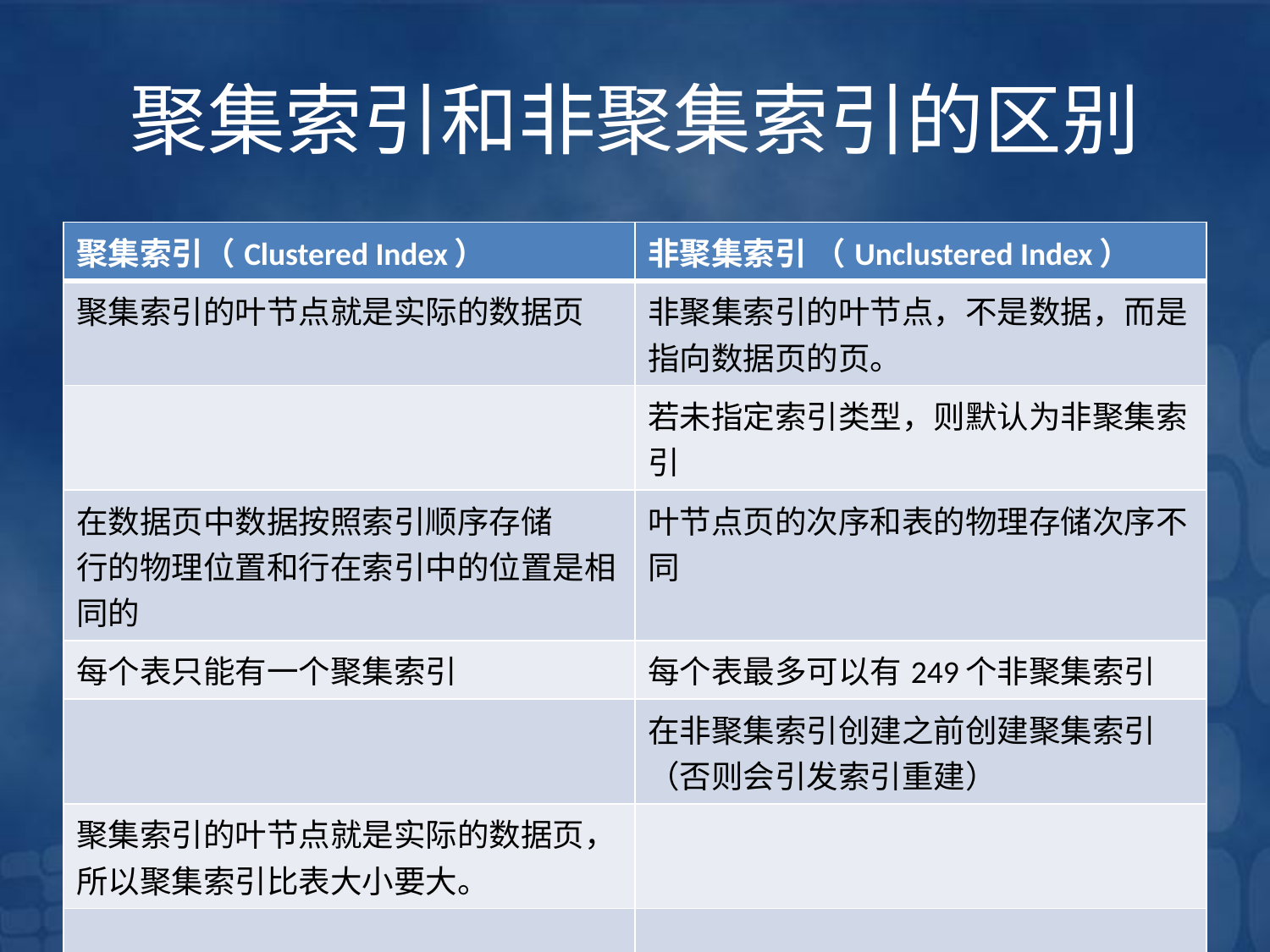

# 聚集索引和非聚集索引的区别
| 聚集索引（Clustered Index） | 非聚集索引 （Unclustered Index） |
| --- | --- |
| 聚集索引的叶节点就是实际的数据页 | 非聚集索引的叶节点，不是数据，而是指向数据页的页。 |
|  | 若未指定索引类型，则默认为非聚集索引 |
| 在数据页中数据按照索引顺序存储 行的物理位置和行在索引中的位置是相同的 | 叶节点页的次序和表的物理存储次序不同 |
| 每个表只能有一个聚集索引 | 每个表最多可以有249个非聚集索引 |
|  | 在非聚集索引创建之前创建聚集索引（否则会引发索引重建） |
| 聚集索引的叶节点就是实际的数据页，所以聚集索引比表大小要大。 |  |
|  |  |